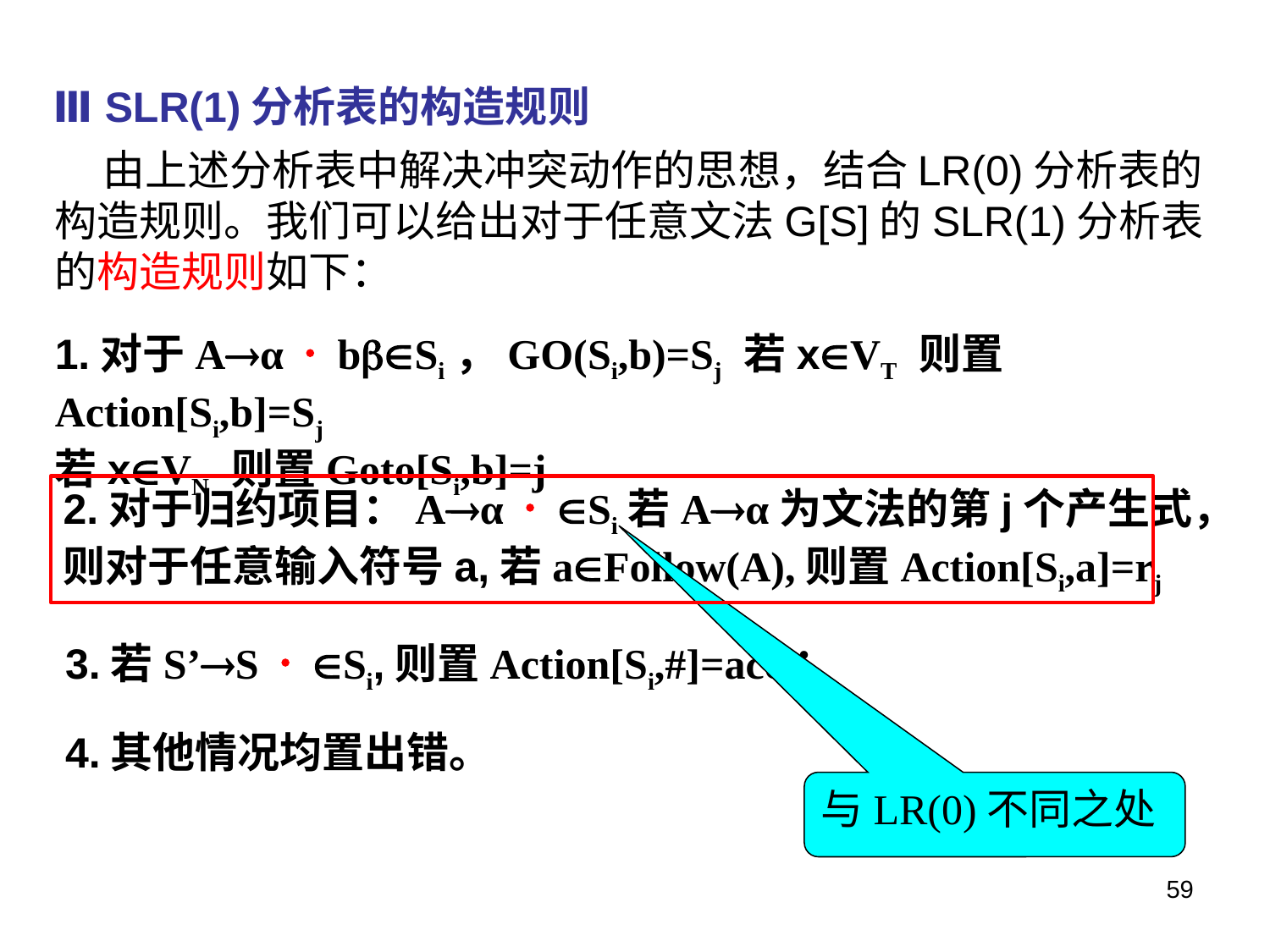

Ⅲ SLR(1)分析表的构造规则
    由上述分析表中解决冲突动作的思想，结合LR(0)分析表的构造规则。我们可以给出对于任意文法G[S]的SLR(1)分析表的构造规则如下：
1.对于A→α ⋅ bβ∈Si，GO(Si,b)=Sj 若x∈VT 则置Action[Si,b]=Sj
若x∈VN 则置Goto[Si,b]=j
2.对于归约项目：A→α ⋅ ∈Si若A→α为文法的第j个产生式，则对于任意输入符号a,若a∈Follow(A),则置Action[Si,a]=rj
3.若S’→S ⋅ ∈Si,则置Action[Si,#]=acc；
4.其他情况均置出错。

与LR(0)不同之处

59